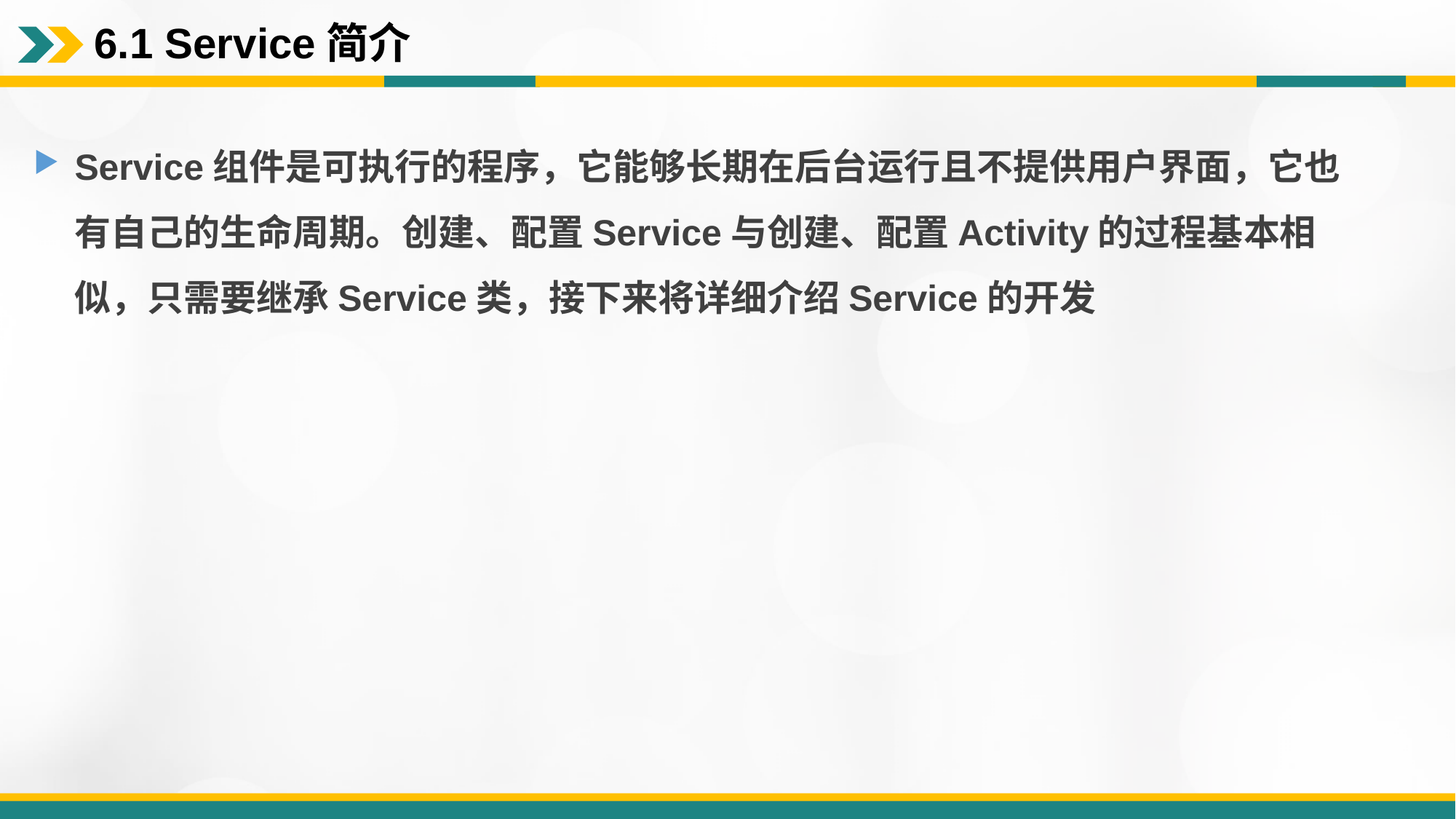

# 6.1 Service简介
Service组件是可执行的程序，它能够长期在后台运行且不提供用户界面，它也有自己的生命周期。创建、配置Service与创建、配置Activity的过程基本相似，只需要继承Service类，接下来将详细介绍Service的开发